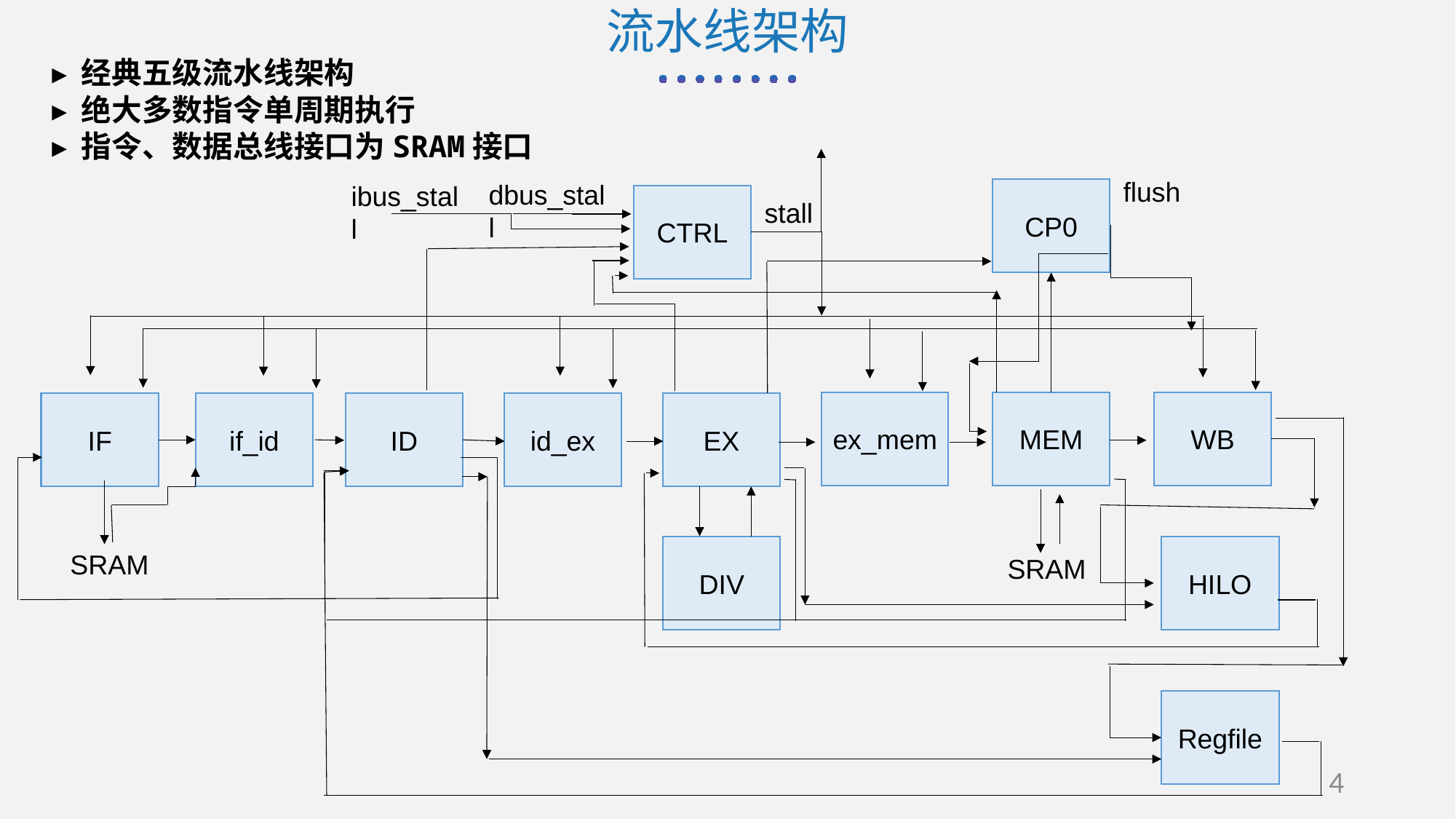

流水线架构

▸ 经典五级流水线架构
▸ 绝⼤多数指令单周期执⾏
▸ 指令、数据总线接⼝为SRAM接口

flush
dbus_stall
ibus_stall
CP0
CTRL
stall
MEM
WB
ex_mem
IF
if_id
ID
id_ex
EX
DIV
HILO
SRAM
SRAM
Regfile
4